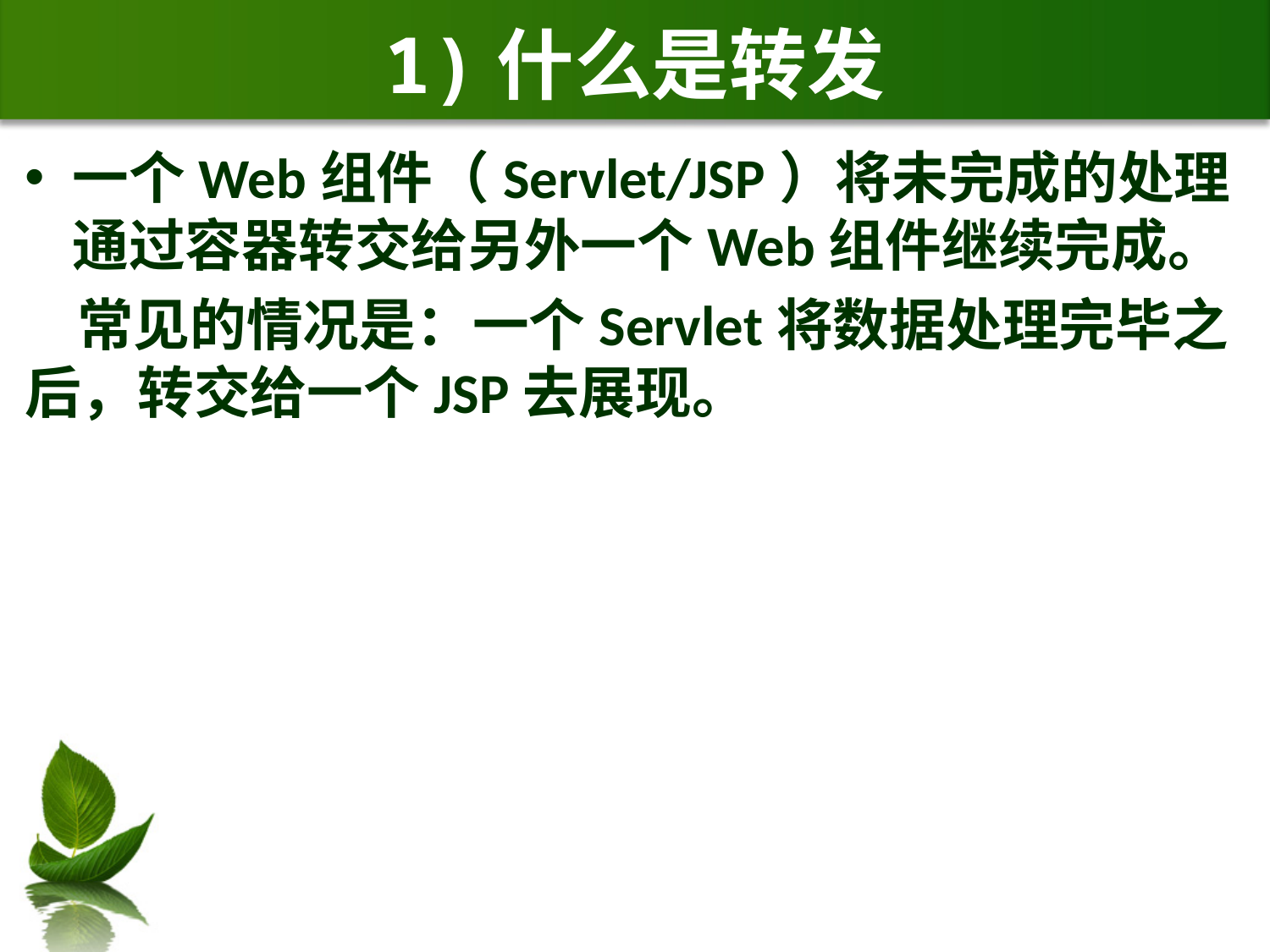

# 1)什么是转发
一个Web组件（Servlet/JSP）将未完成的处理通过容器转交给另外一个Web组件继续完成。
   常见的情况是：一个Servlet将数据处理完毕之后，转交给一个JSP去展现。